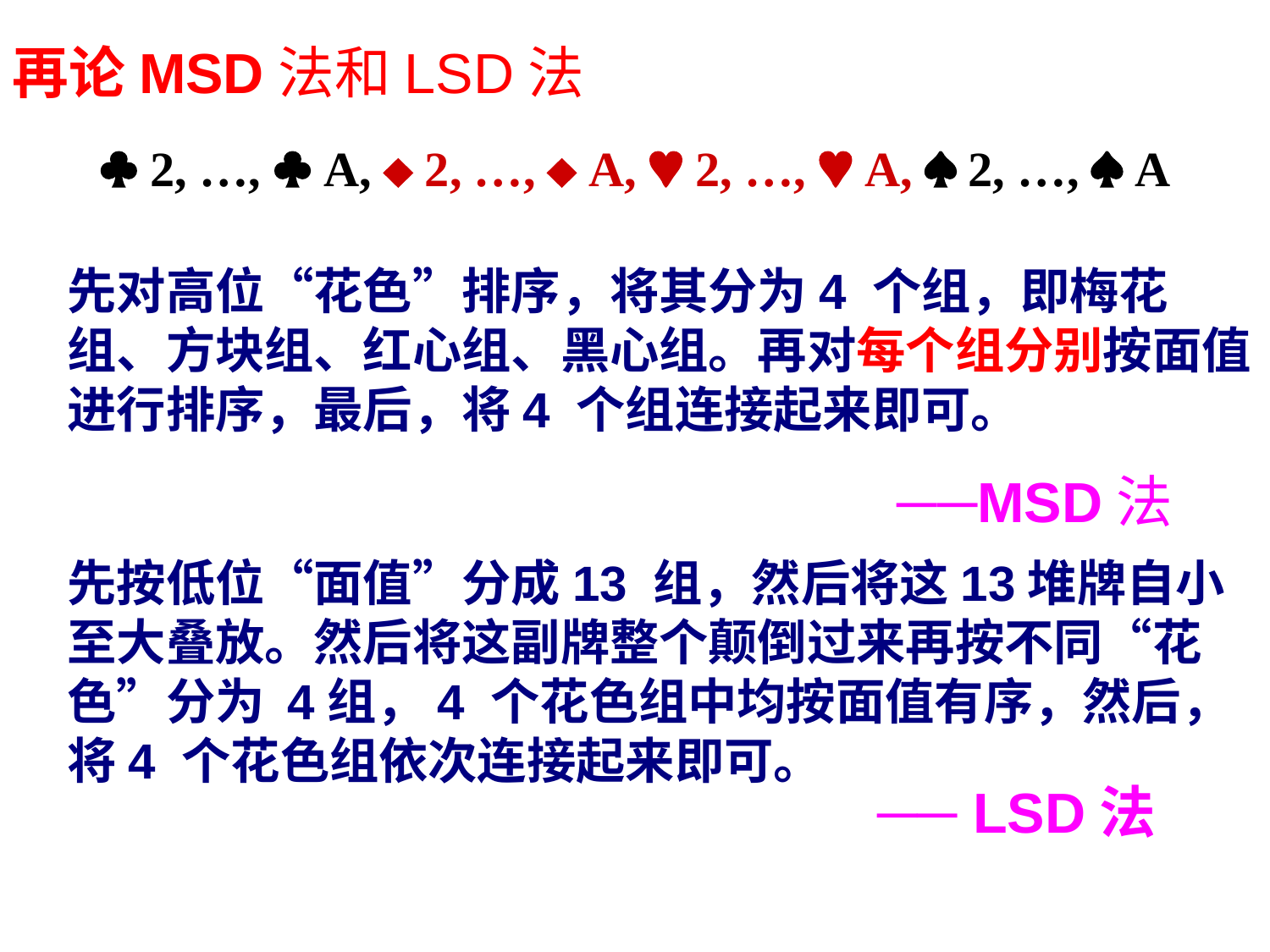

再论MSD法和LSD法
♣ 2, …, ♣ A, ♦ 2, …, ♦ A, ♥ 2, …, ♥ A, ♠ 2, …, ♠ A
先对高位“花色”排序，将其分为4 个组，即梅花组、方块组、红心组、黑心组。再对每个组分别按面值进行排序，最后，将4 个组连接起来即可。
──MSD法
先按低位“面值”分成13 组，然后将这13堆牌自小至大叠放。然后将这副牌整个颠倒过来再按不同“花色”分为 4组，4 个花色组中均按面值有序，然后，将4 个花色组依次连接起来即可。
── LSD法